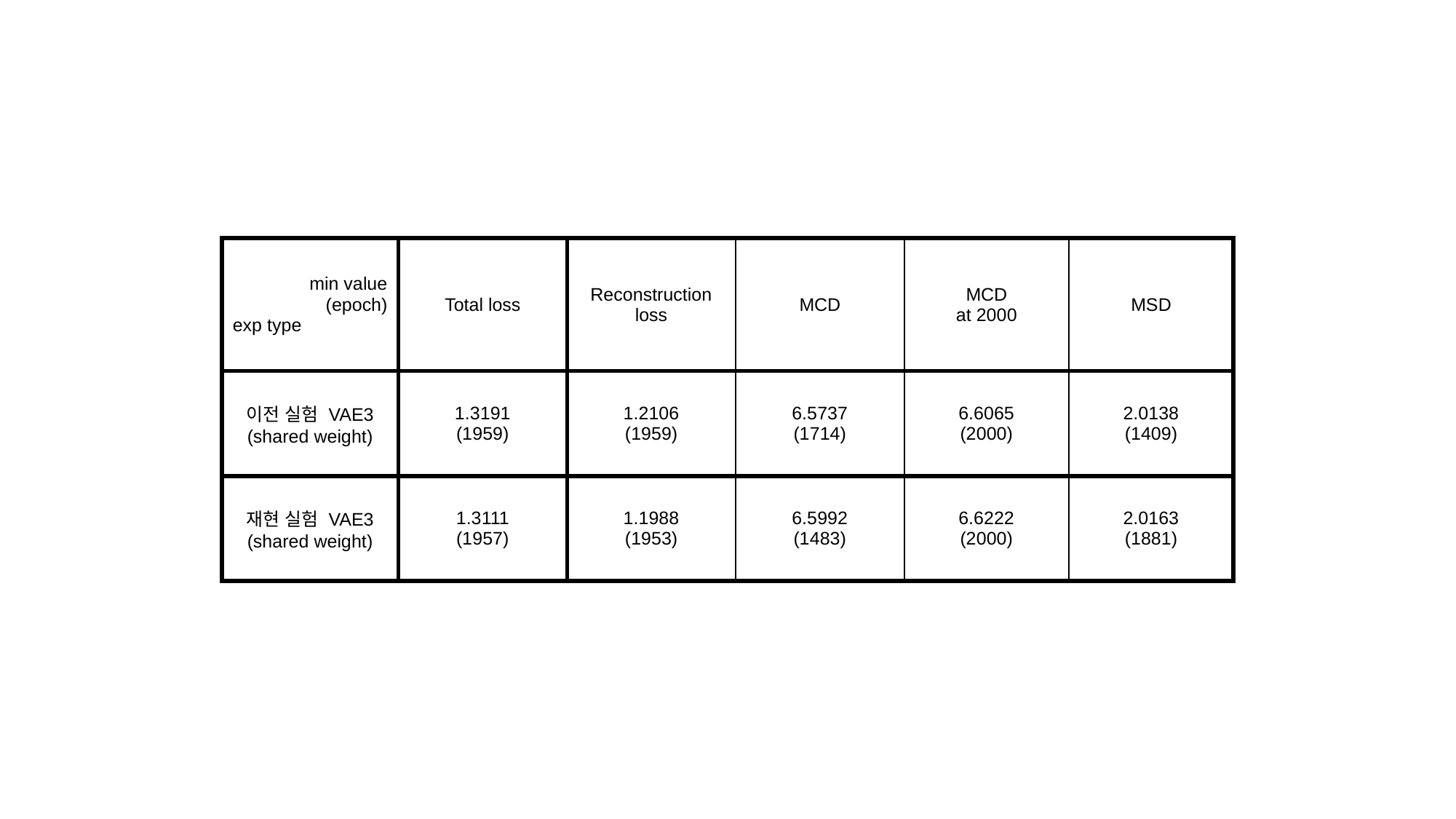

| min value (epoch) exp type | Total loss | Reconstruction loss | MCD | MCD at 2000 | MSD |
| --- | --- | --- | --- | --- | --- |
| 이전 실험 VAE3 (shared weight) | 1.3191 (1959) | 1.2106 (1959) | 6.5737 (1714) | 6.6065 (2000) | 2.0138 (1409) |
| 재현 실험 VAE3 (shared weight) | 1.3111 (1957) | 1.1988 (1953) | 6.5992 (1483) | 6.6222 (2000) | 2.0163 (1881) |